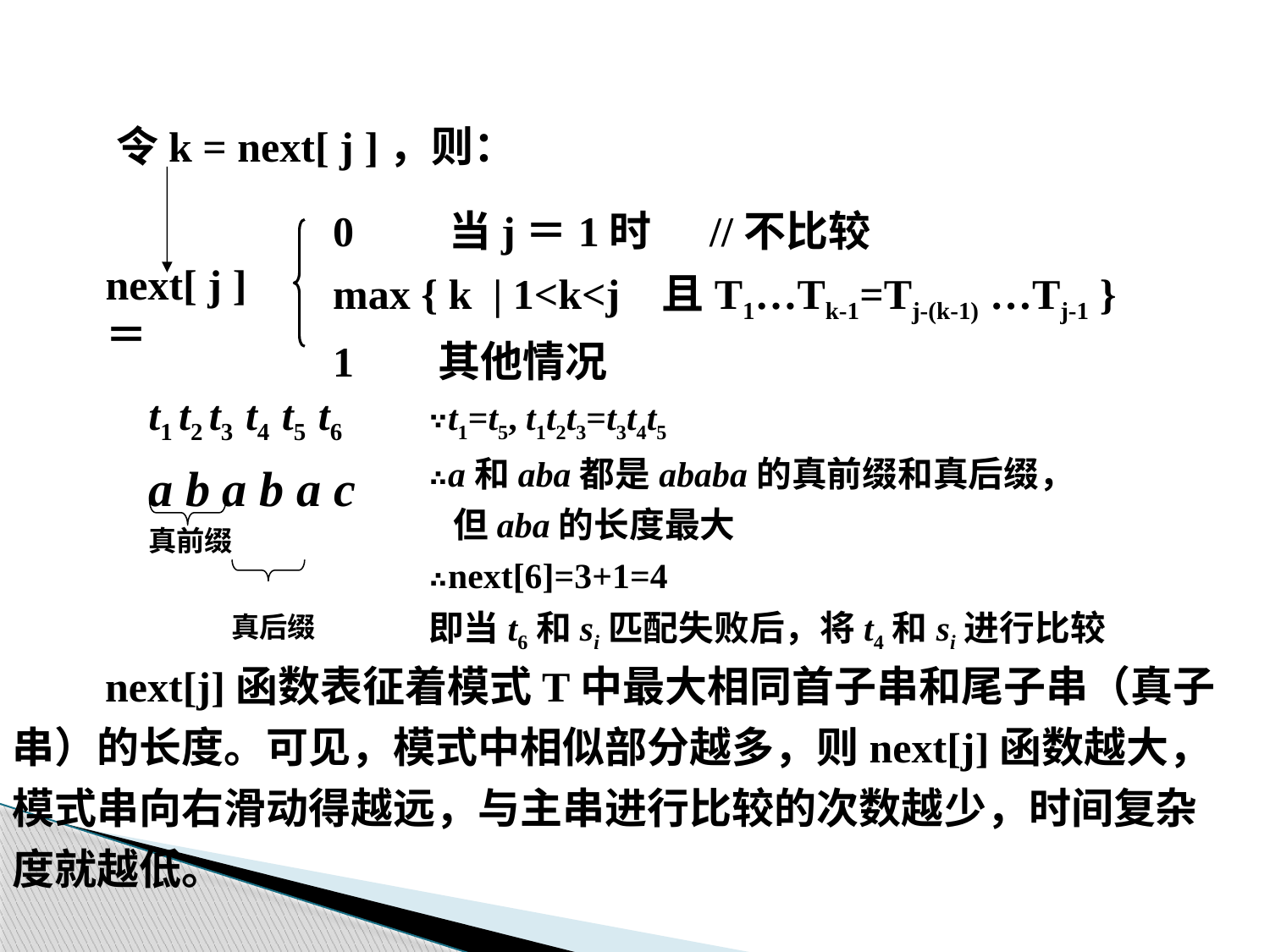

令k = next[ j ]，则：

0        当j＝1时     //不比较
max { k  | 1<k<j   且T1…Tk-1=Tj-(k-1) …Tj-1 }
1       其他情况

next[ j ]＝
t1 t2 t3  t4  t5  t6
a b a b a c
真前缀

            真后缀

∵t1=t5, t1t2t3=t3t4t5
∴a和aba都是ababa的真前缀和真后缀，
  但aba的长度最大
∴next[6]=3+1=4
即当t6和si匹配失败后，将t4和si进行比较

next[j]函数表征着模式T中最大相同首子串和尾子串（真子串）的长度。可见，模式中相似部分越多，则next[j]函数越大，模式串向右滑动得越远，与主串进行比较的次数越少，时间复杂度就越低。